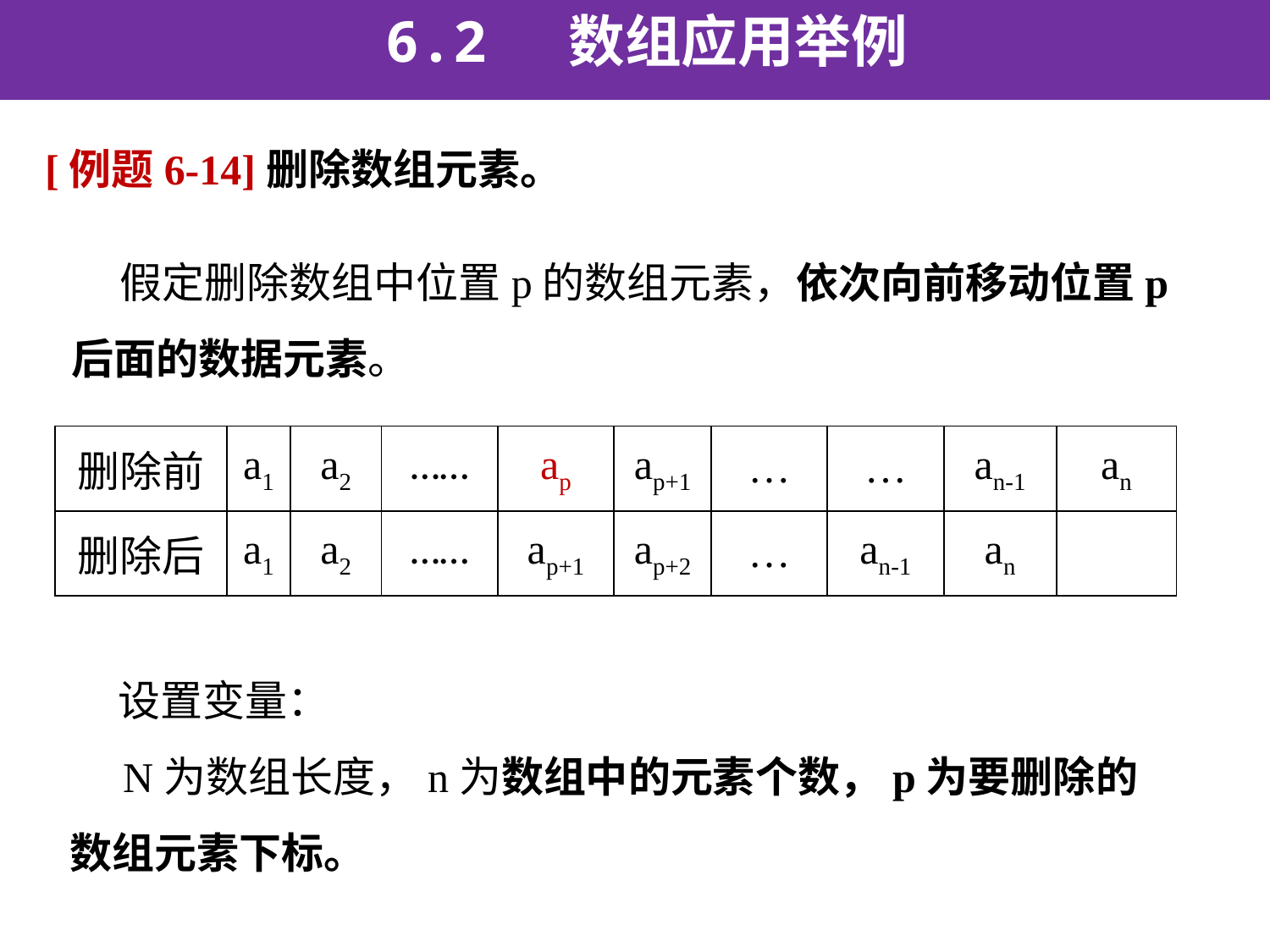

6.2  数组应用举例
[例题6-14]删除数组元素。
    假定删除数组中位置p的数组元素，依次向前移动位置p后面的数据元素。
| 删除前 | a1 | a2 | …… | ap | ap+1 | … | … | an-1 | an |
| --- | --- | --- | --- | --- | --- | --- | --- | --- | --- |
| 删除后 | a1 | a2 | …… | ap+1 | ap+2 | … | an-1 | an |  |
    设置变量：
     N为数组长度，n为数组中的元素个数，p为要删除的数组元素下标。